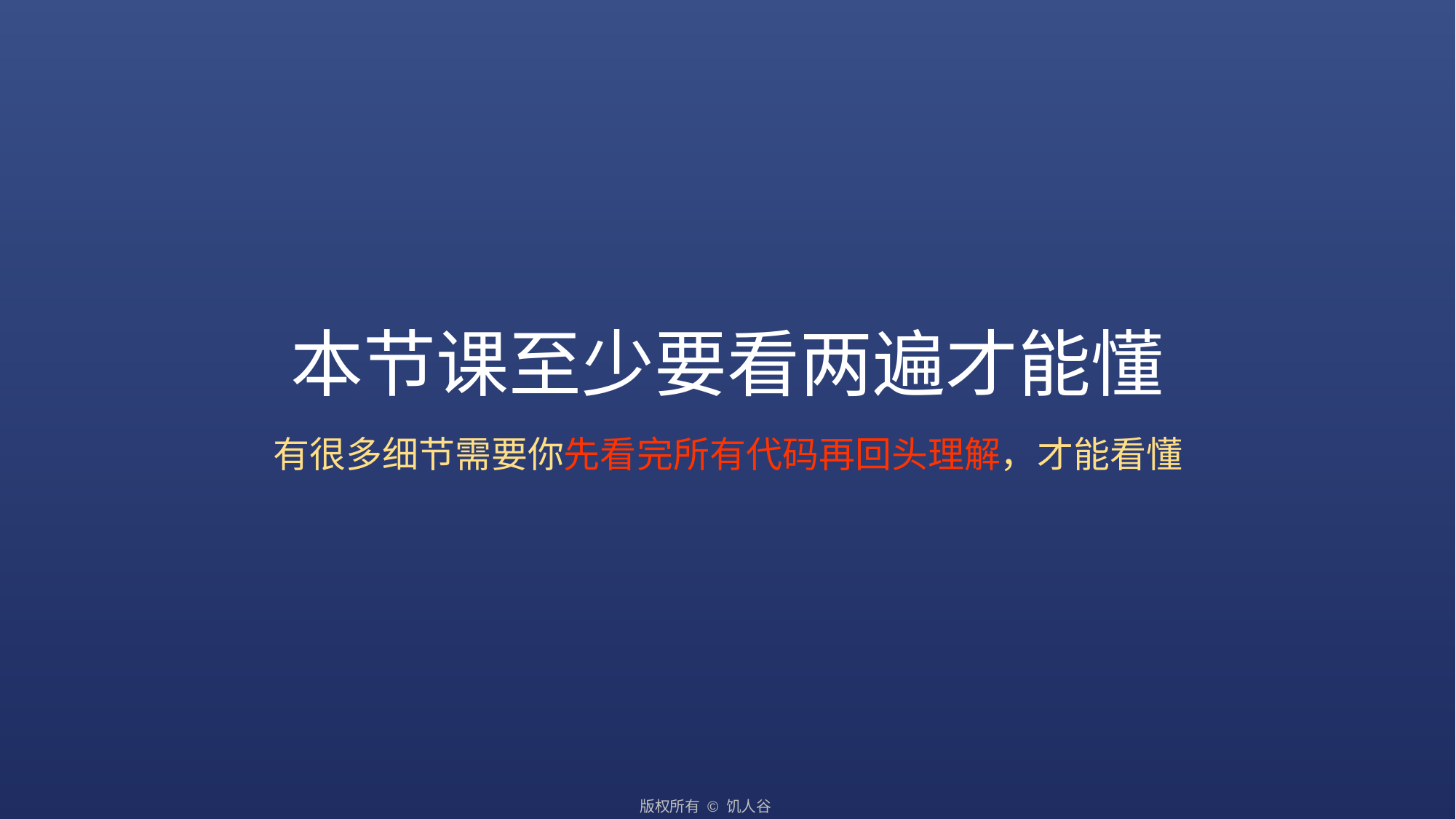

# 本节课至少要看两遍才能懂
有很多细节需要你先看完所有代码再回头理解，才能看懂